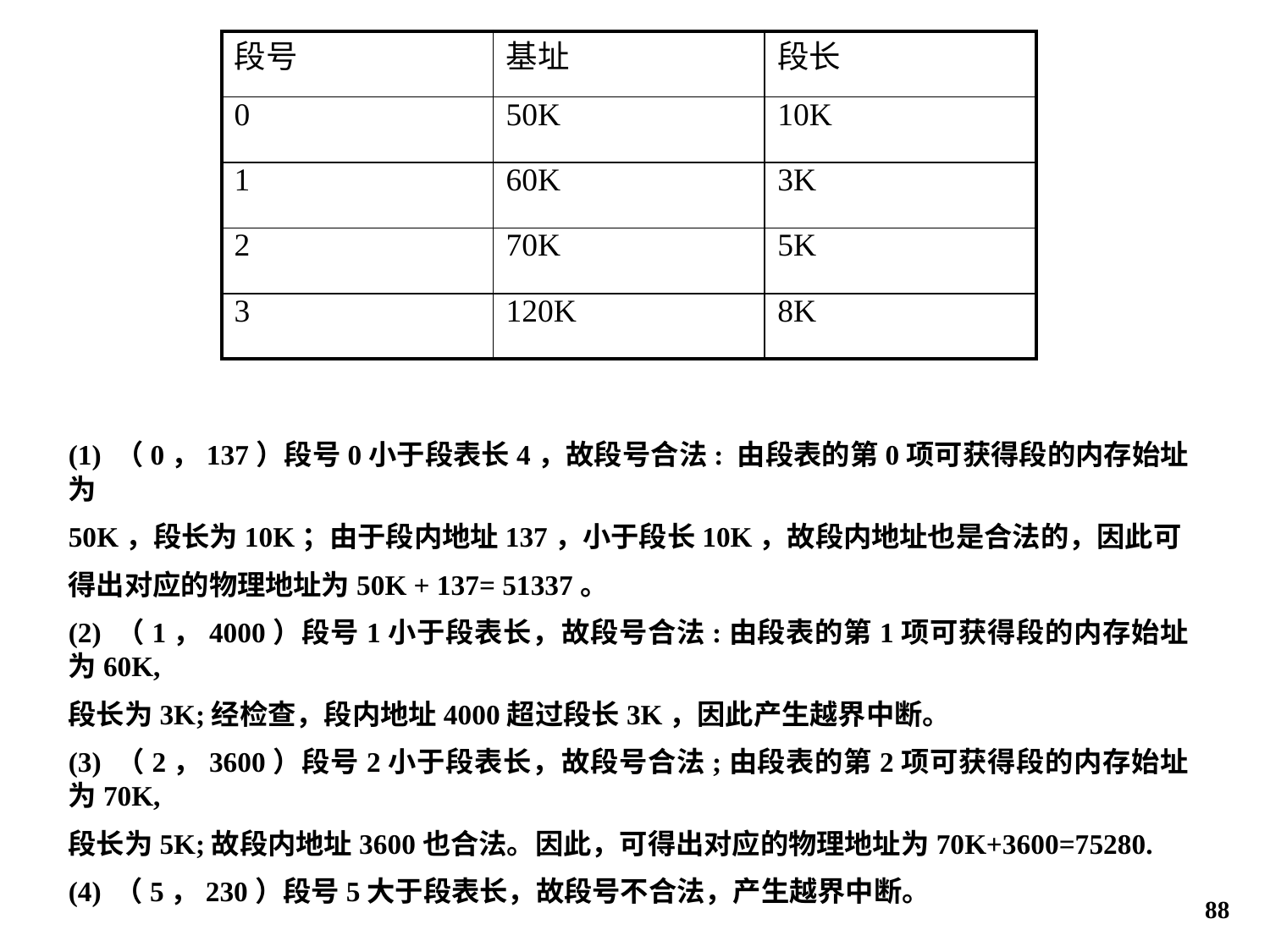

| 段号 | 基址 | 段长 |
| --- | --- | --- |
| 0 | 50K | 10K |
| 1 | 60K | 3K |
| 2 | 70K | 5K |
| 3 | 120K | 8K |
(1) （0，137）段号0小于段表长4，故段号合法: 由段表的第0项可获得段的内存始址为
50K，段长为10K；由于段内地址137，小于段长10K，故段内地址也是合法的，因此可
得出对应的物理地址为50K + 137= 51337。
(2) （1，4000）段号1小于段表长，故段号合法:由段表的第1项可获得段的内存始址为60K,
段长为3K;经检查，段内地址4000超过段长3K，因此产生越界中断。
(3) （2，3600）段号2小于段表长，故段号合法;由段表的第2项可获得段的内存始址为70K,
段长为5K;故段内地址3600也合法。因此，可得出对应的物理地址为70K+3600=75280.
(4) （5，230）段号5大于段表长，故段号不合法，产生越界中断。
88